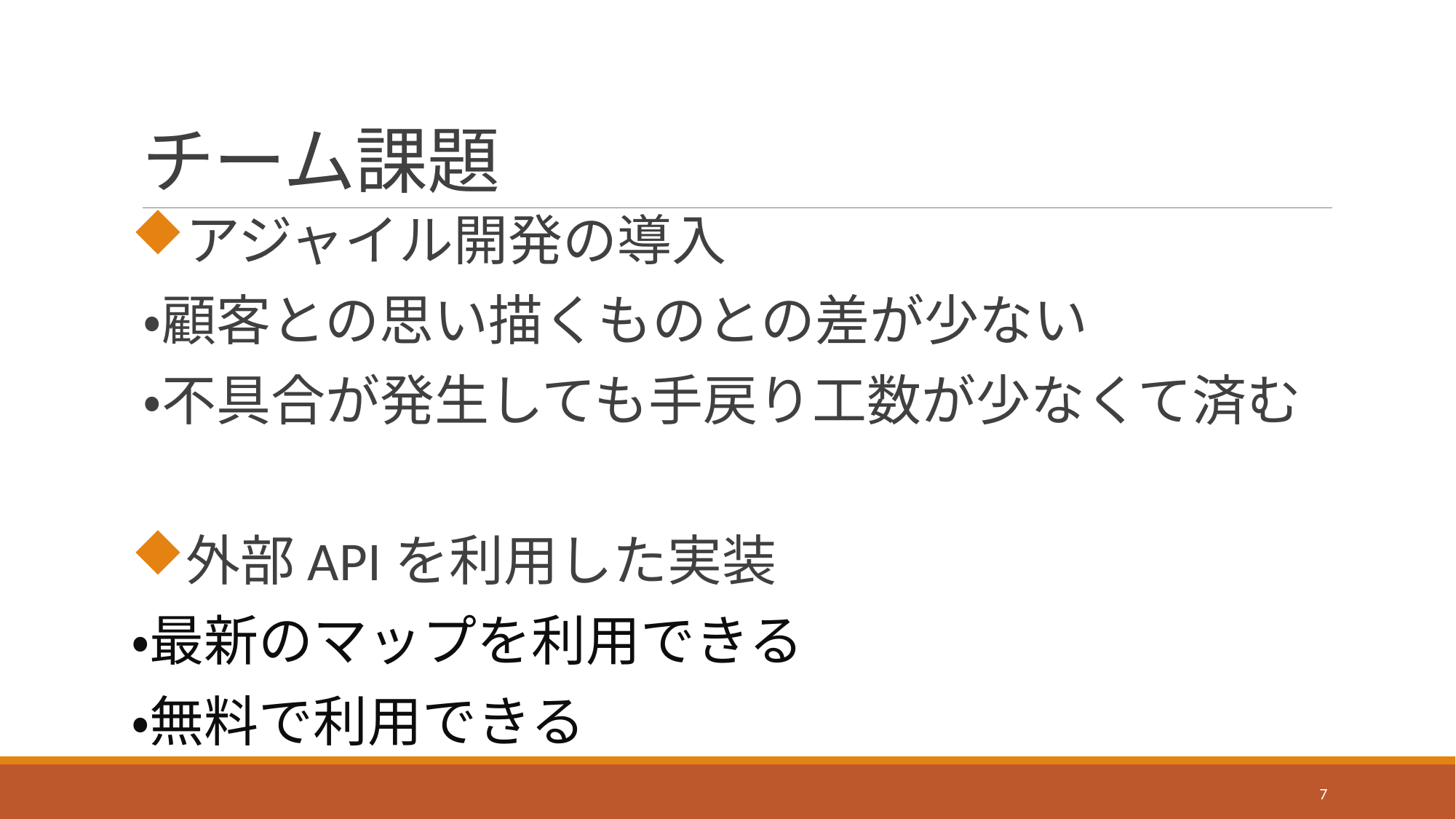

# チーム課題
アジャイル開発の導入
・顧客との思い描くものとの差が少ない
・不具合が発生しても手戻り工数が少なくて済む

外部APIを利用した実装
・最新のマップを利用できる
・無料で利用できる
7